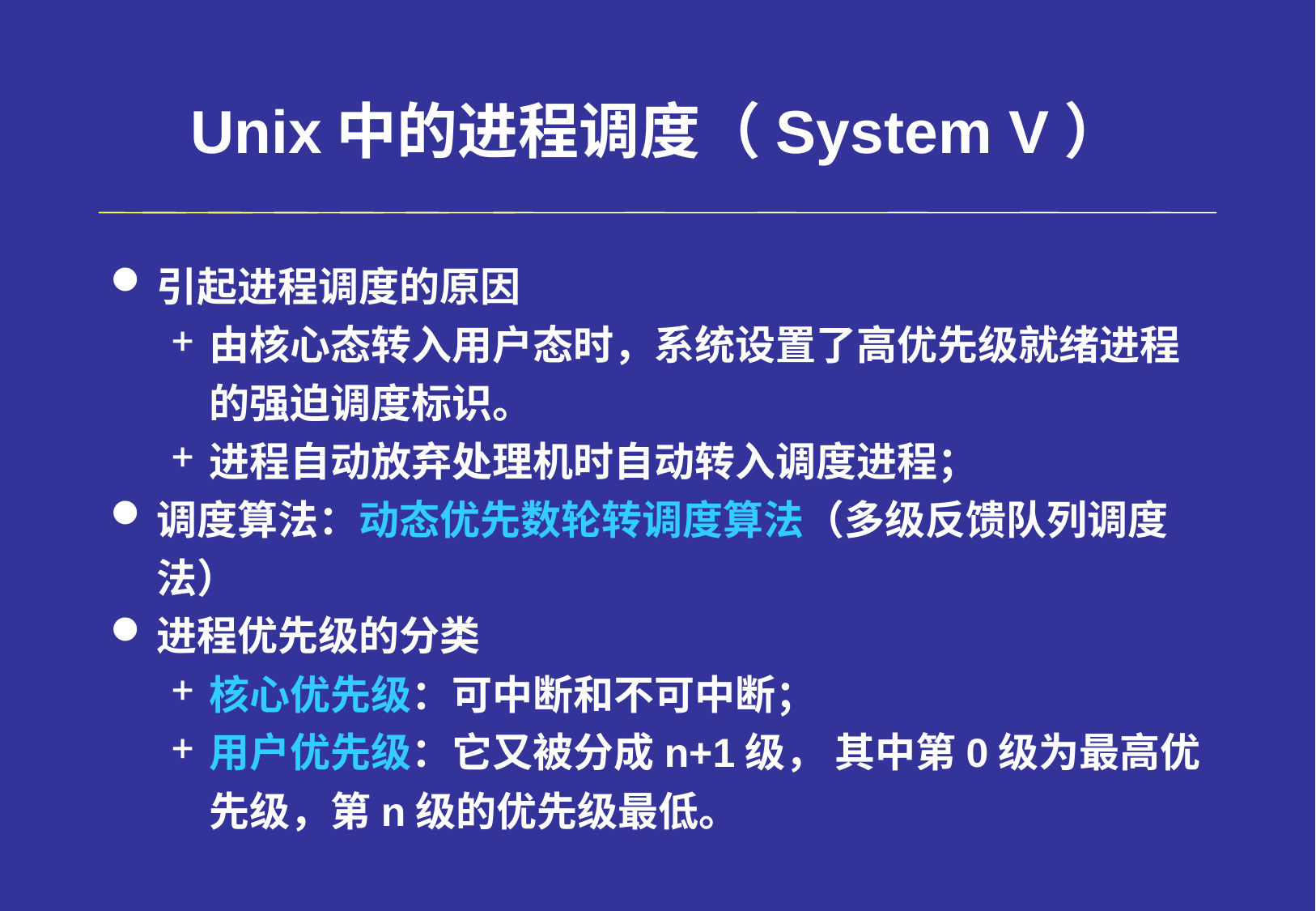

# Unix中的进程调度（System V）
引起进程调度的原因
由核心态转入用户态时，系统设置了高优先级就绪进程的强迫调度标识。
进程自动放弃处理机时自动转入调度进程；
调度算法：动态优先数轮转调度算法（多级反馈队列调度法）
进程优先级的分类
核心优先级：可中断和不可中断；
用户优先级：它又被分成n+1级， 其中第0级为最高优先级，第n级的优先级最低。